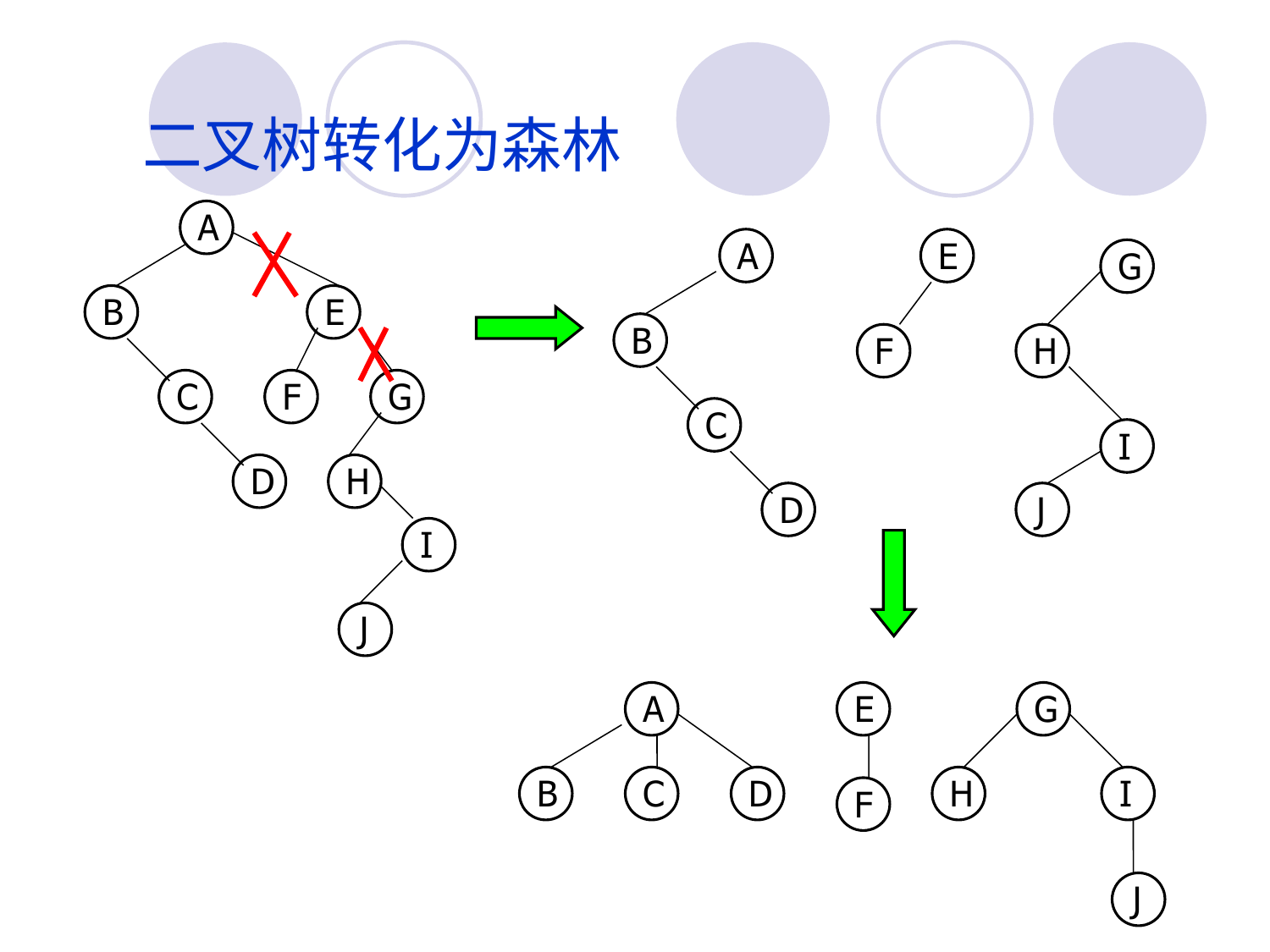

67

二叉树转化为森林

A

B

E

C

F

G

D

H

I

J

A

B

C

D

E

F

G

H

I

J

A

B

C

D

E

F

G

H

I

J